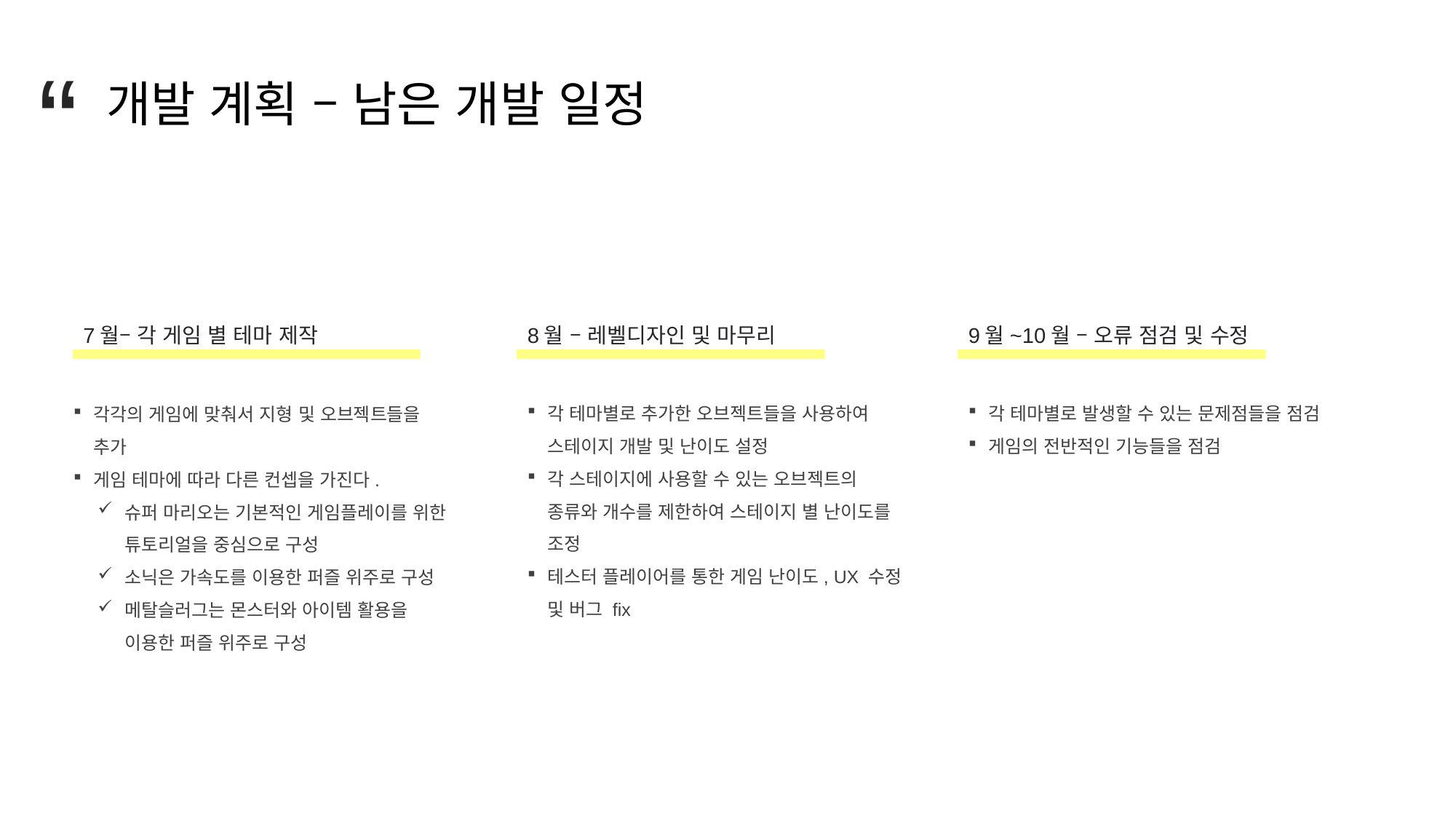

“
개발 계획 – 남은 개발 일정
7월– 각 게임 별 테마 제작
8월 – 레벨디자인 및 마무리
9월~10월 – 오류 점검 및 수정

각 테마별로 추가한 오브젝트들을 사용하여 스테이지 개발 및 난이도 설정
각 스테이지에 사용할 수 있는 오브젝트의 종류와 개수를 제한하여 스테이지 별 난이도를 조정
테스터 플레이어를 통한 게임 난이도, UX 수정 및 버그 fix
각 테마별로 발생할 수 있는 문제점들을 점검
게임의 전반적인 기능들을 점검
각각의 게임에 맞춰서 지형 및 오브젝트들을 추가
게임 테마에 따라 다른 컨셉을 가진다.
슈퍼 마리오는 기본적인 게임플레이를 위한 튜토리얼을 중심으로 구성
소닉은 가속도를 이용한 퍼즐 위주로 구성
메탈슬러그는 몬스터와 아이템 활용을 이용한 퍼즐 위주로 구성